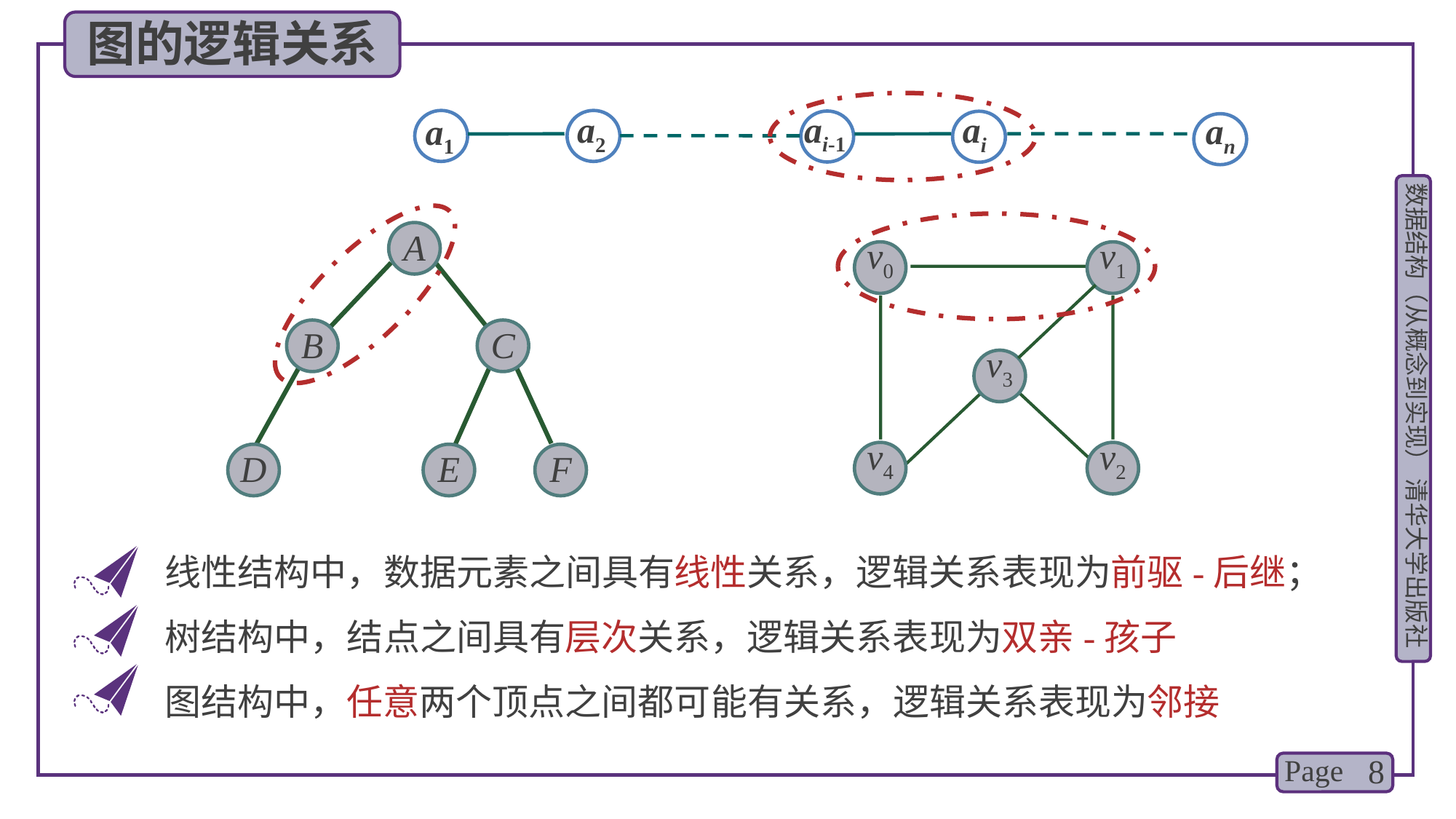

图的逻辑关系

线性结构中，数据元素之间具有线性关系，逻辑关系表现为前驱-后继；

ai-1
ai
a2
an
a1

图结构中，任意两个顶点之间都可能有关系，逻辑关系表现为邻接
A

B
C

D
E
F
v0
v1

v3

v4
v2

树结构中，结点之间具有层次关系，逻辑关系表现为双亲-孩子